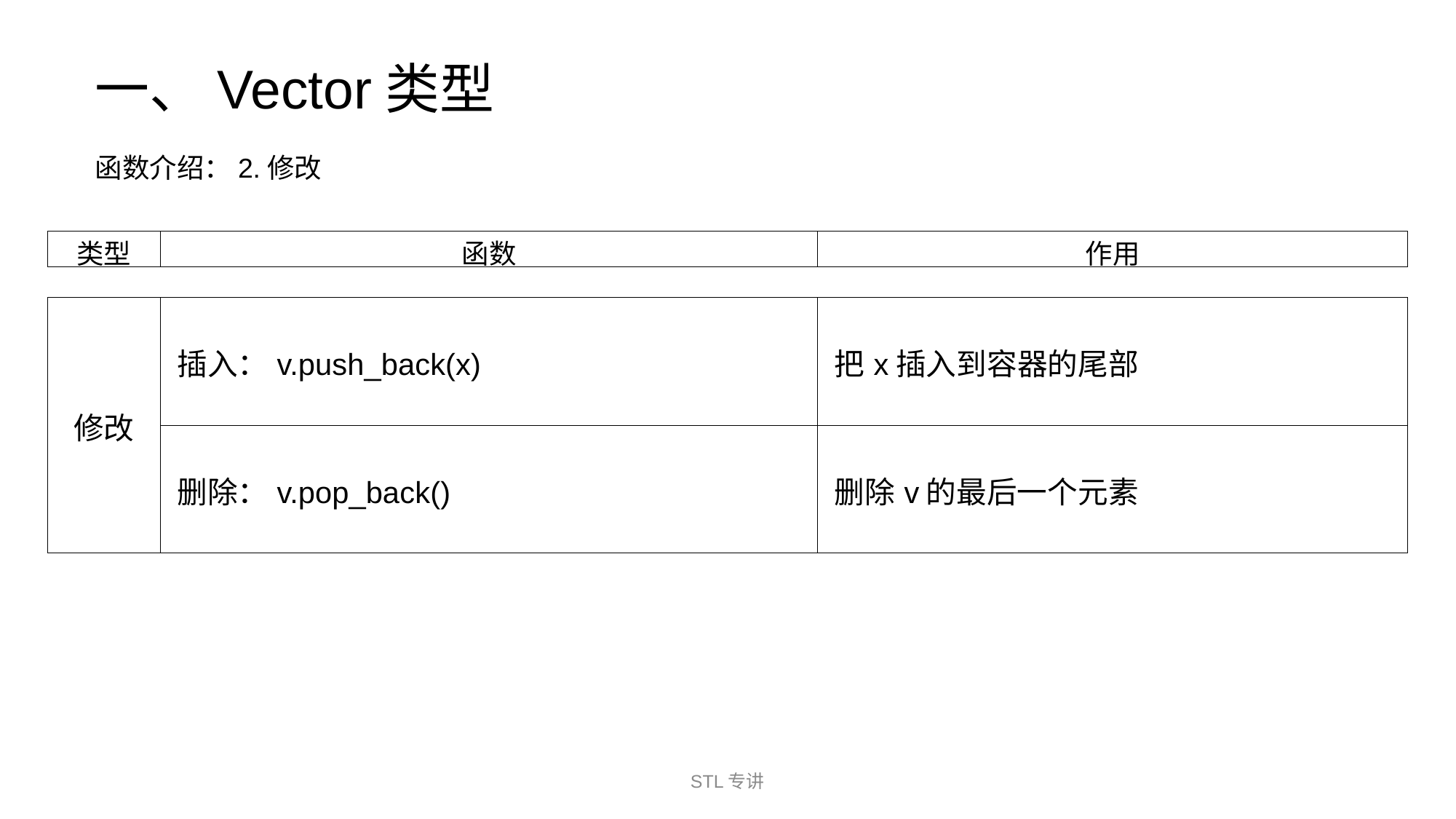

一、Vector类型
函数介绍：2.修改
| 类型 | 函数 | 作用 |
| --- | --- | --- |
| 修改 | 插入：v.push\_back(x) | 把x插入到容器的尾部 |
| --- | --- | --- |
|  | 删除：v.pop\_back() | 删除v的最后一个元素 |

STL专讲
5